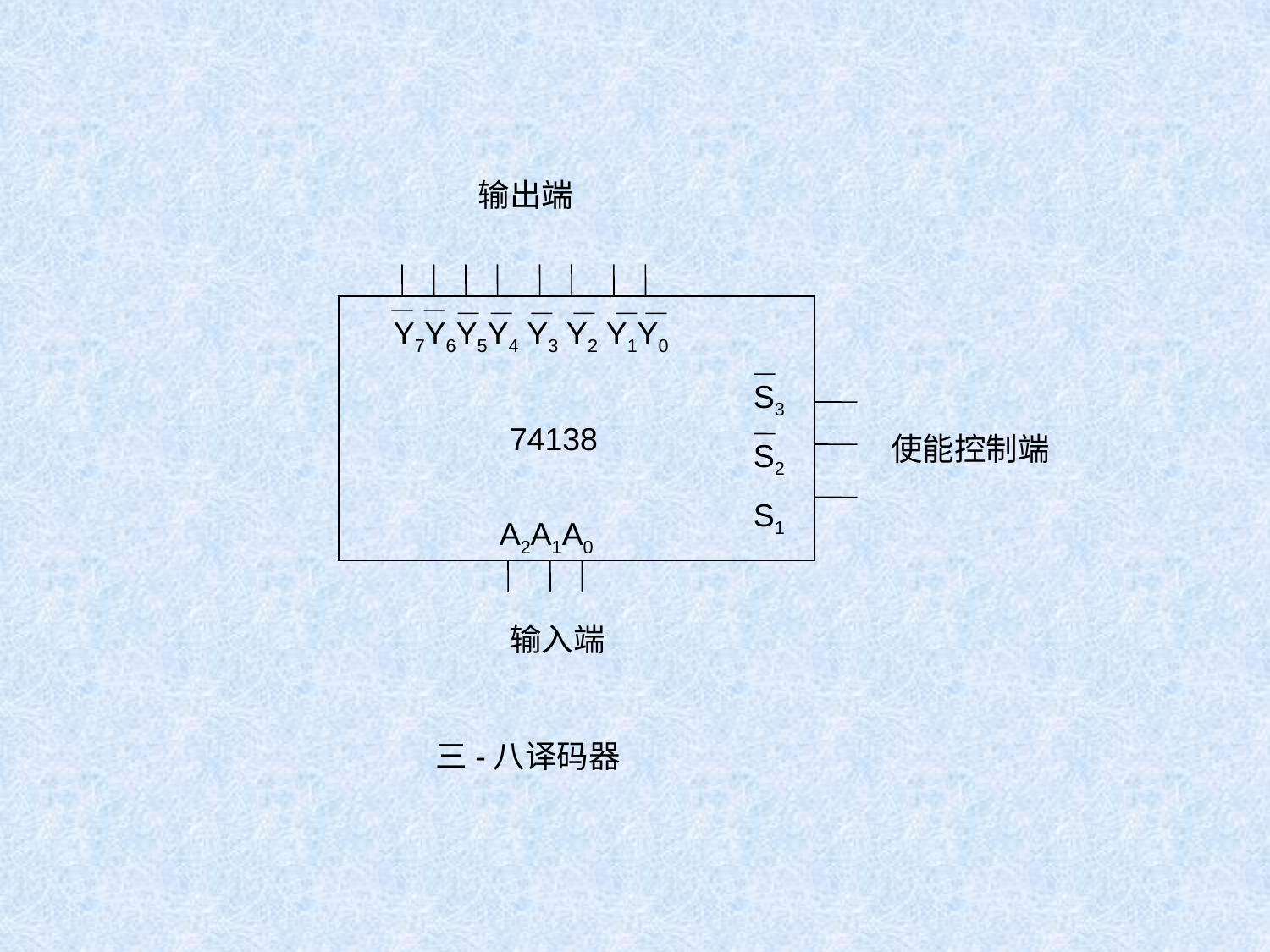

输出端

Y7Y6Y5Y4 Y3 Y2 Y1Y0
S3
S2
S1

A2A1A0

74138
使能控制端

输入端
三-八译码器